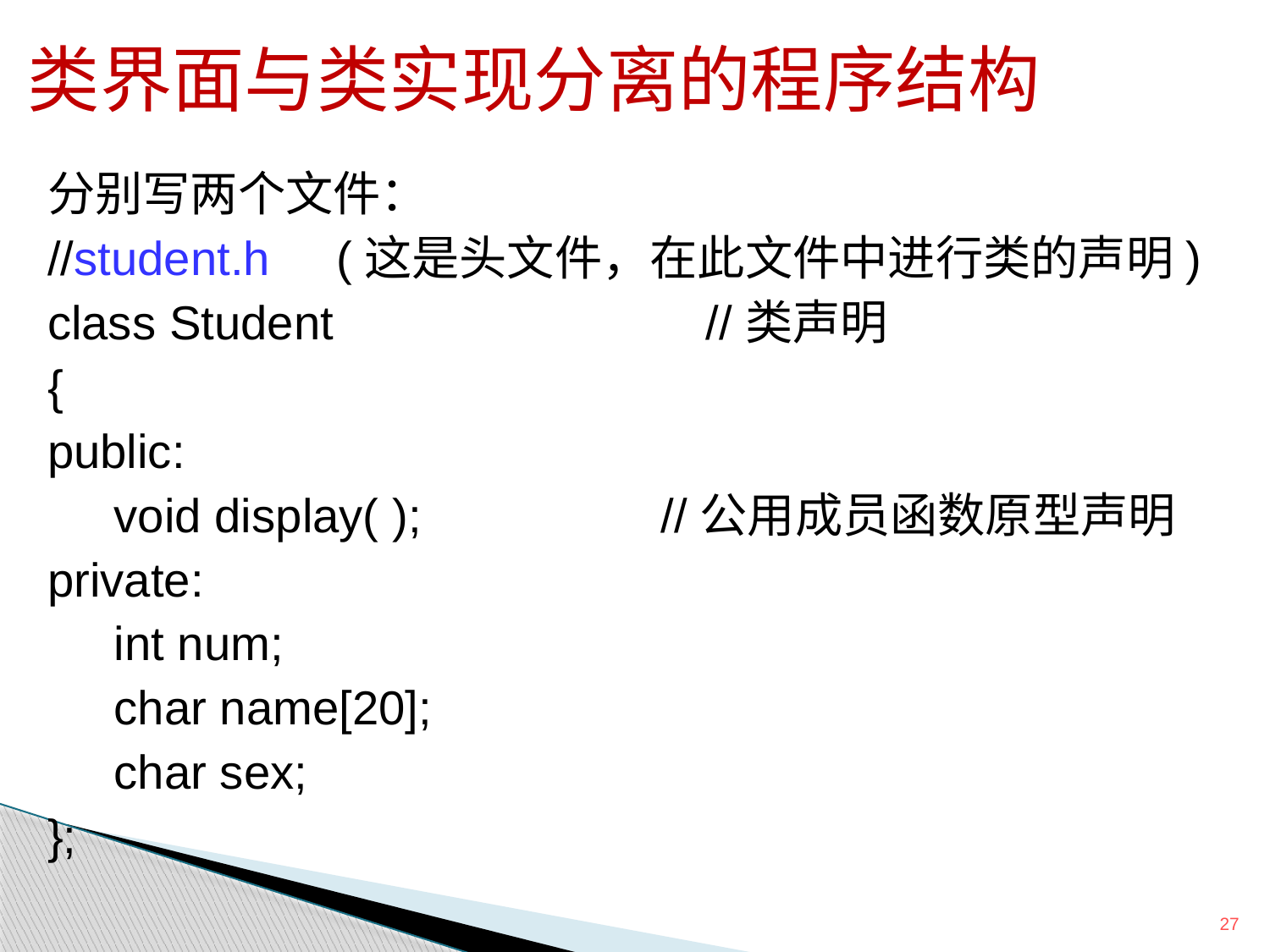

# 类界面与类实现分离的程序结构
分别写两个文件：
//student.h     (这是头文件，在此文件中进行类的声明)
class Student                            //类声明
{
public:
     void display( );                  //公用成员函数原型声明
private:
     int num;
     char name[20];
     char sex;
};
27